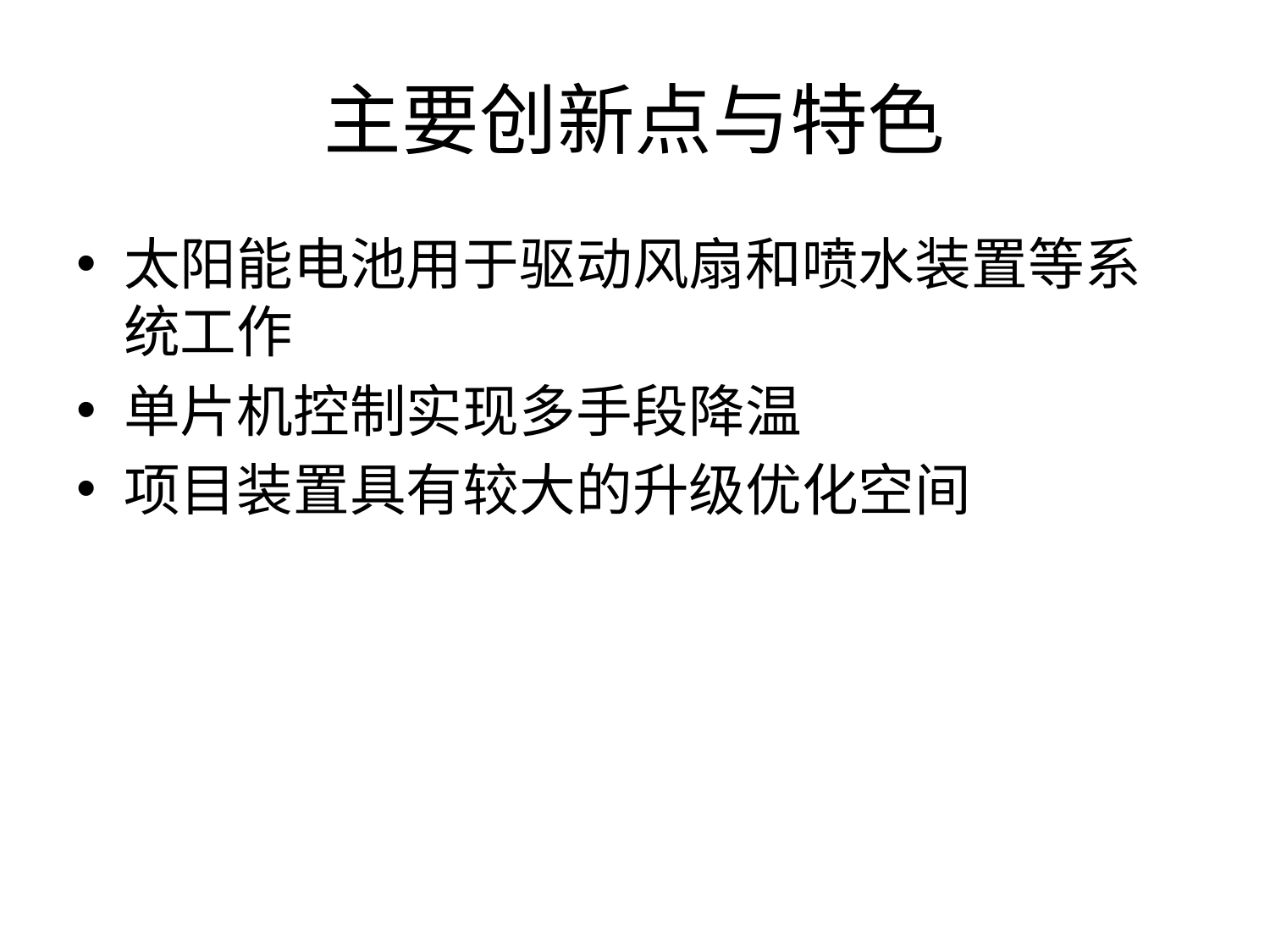

# 主要创新点与特色
太阳能电池用于驱动风扇和喷水装置等系统工作
单片机控制实现多手段降温
项目装置具有较大的升级优化空间